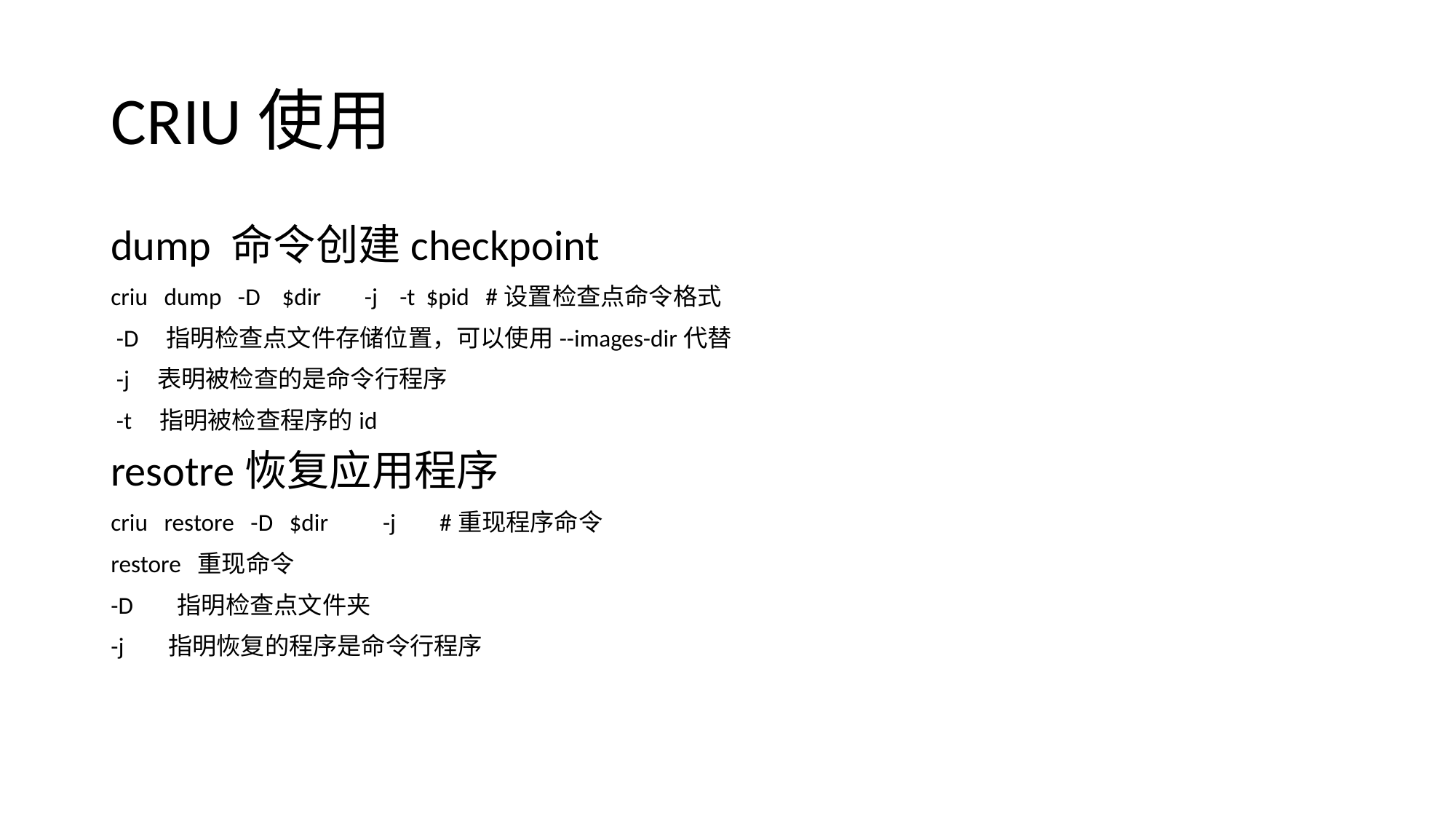

# CRIU使用
dump 命令创建checkpoint
criu   dump   -D    $dir        -j    -t  $pid   #设置检查点命令格式
 -D    指明检查点文件存储位置，可以使用--images-dir代替
 -j    表明被检查的是命令行程序
 -t    指明被检查程序的id
resotre恢复应用程序
criu   restore   -D   $dir          -j        #重现程序命令
restore  重现命令
-D       指明检查点文件夹
-j       指明恢复的程序是命令行程序